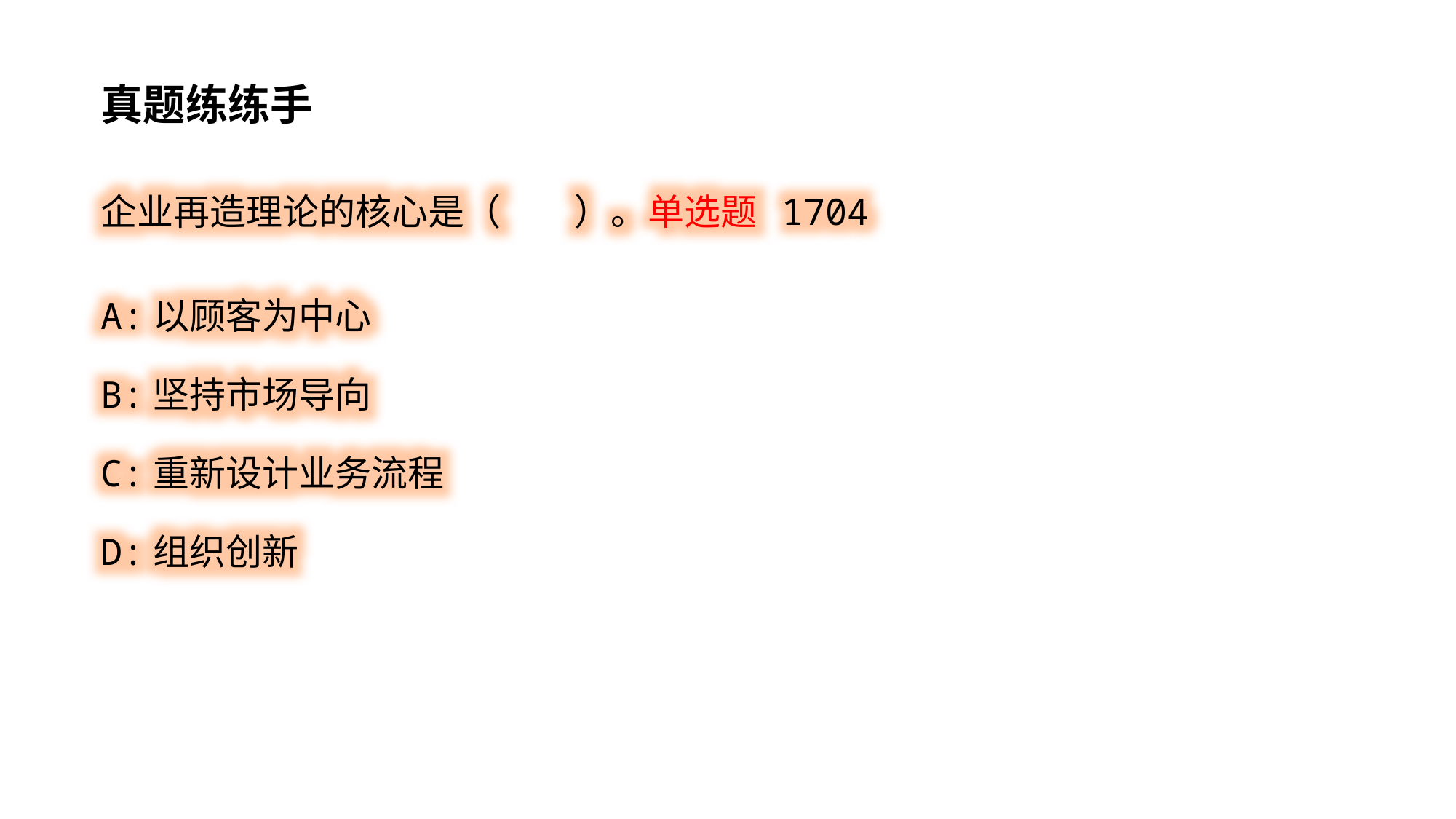

真题练练手
企业再造理论的核心是（         ）。单选题  1704

A:以顾客为中心

B:坚持市场导向

C:重新设计业务流程

D:组织创新